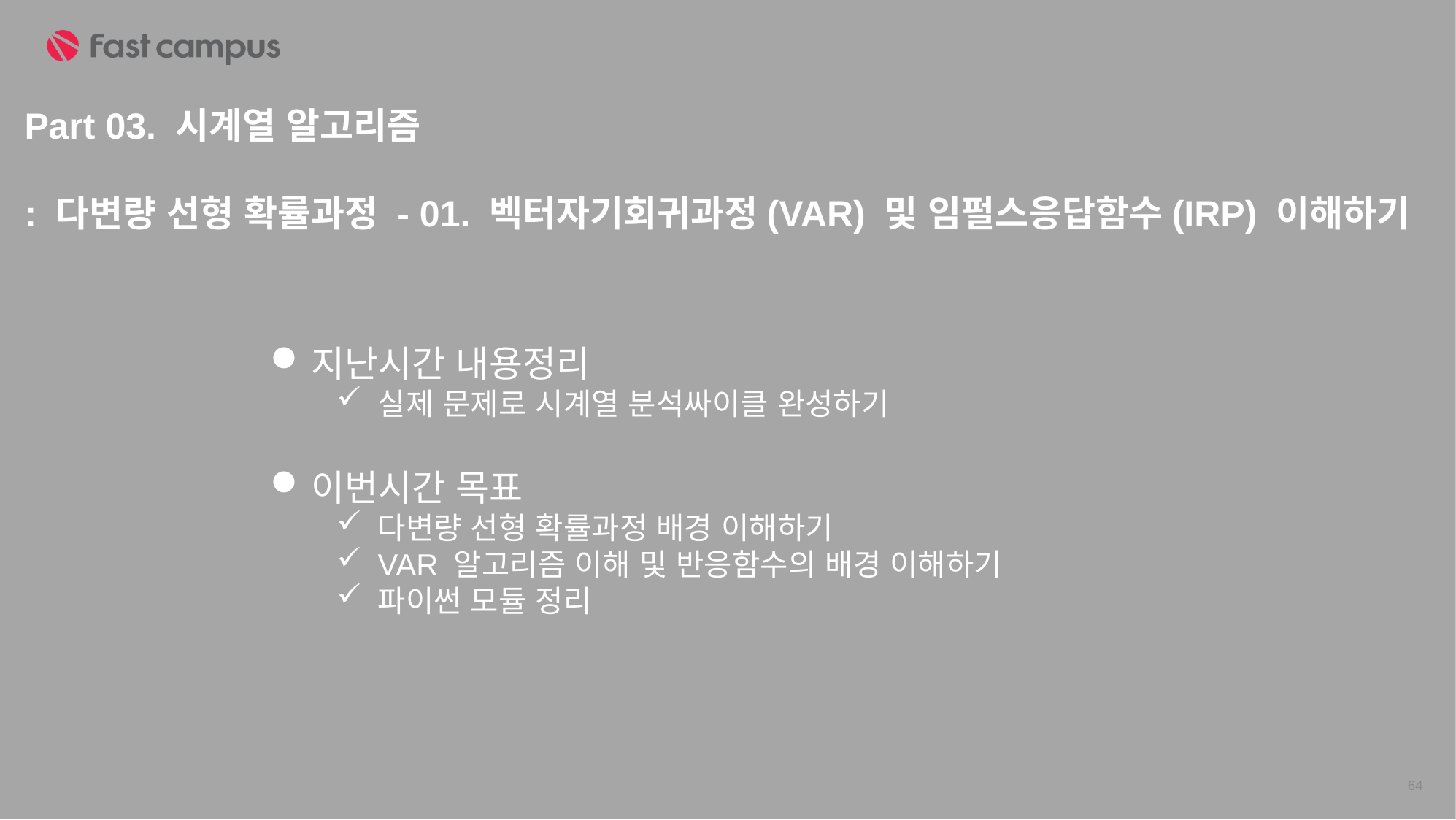

Part 03. 시계열 알고리즘

: 다변량 선형 확률과정 - 01. 벡터자기회귀과정(VAR) 및 임펄스응답함수(IRP) 이해하기
지난시간 내용정리
실제 문제로 시계열 분석싸이클 완성하기

이번시간 목표
다변량 선형 확률과정 배경 이해하기
VAR 알고리즘 이해 및 반응함수의 배경 이해하기
파이썬 모듈 정리
64